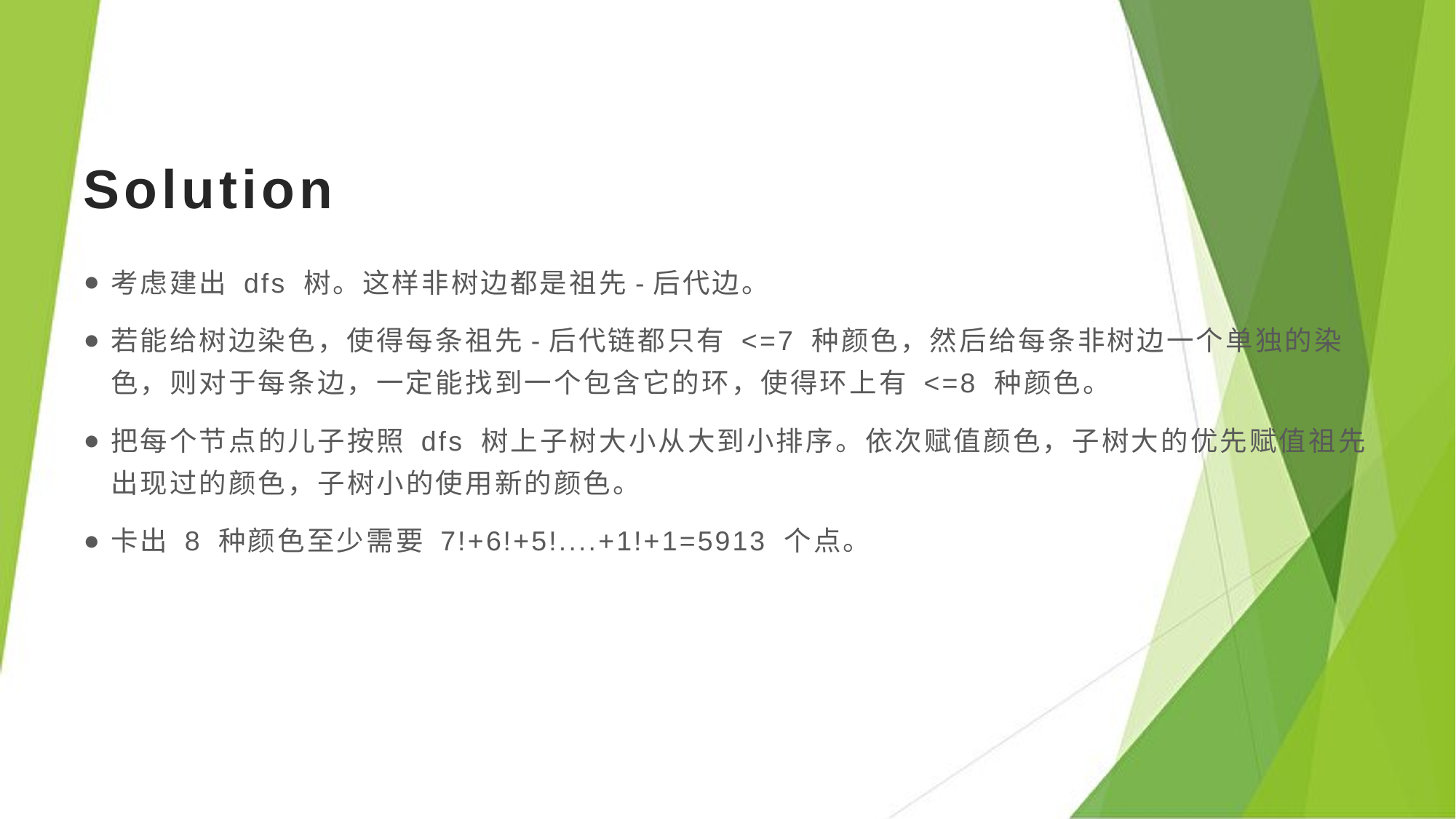

# Solution
考虑建出 dfs 树。这样非树边都是祖先-后代边。
若能给树边染色，使得每条祖先-后代链都只有 <=7 种颜色，然后给每条非树边一个单独的染色，则对于每条边，一定能找到一个包含它的环，使得环上有 <=8 种颜色。
把每个节点的儿子按照 dfs 树上子树大小从大到小排序。依次赋值颜色，子树大的优先赋值祖先出现过的颜色，子树小的使用新的颜色。
卡出 8 种颜色至少需要 7!+6!+5!....+1!+1=5913 个点。